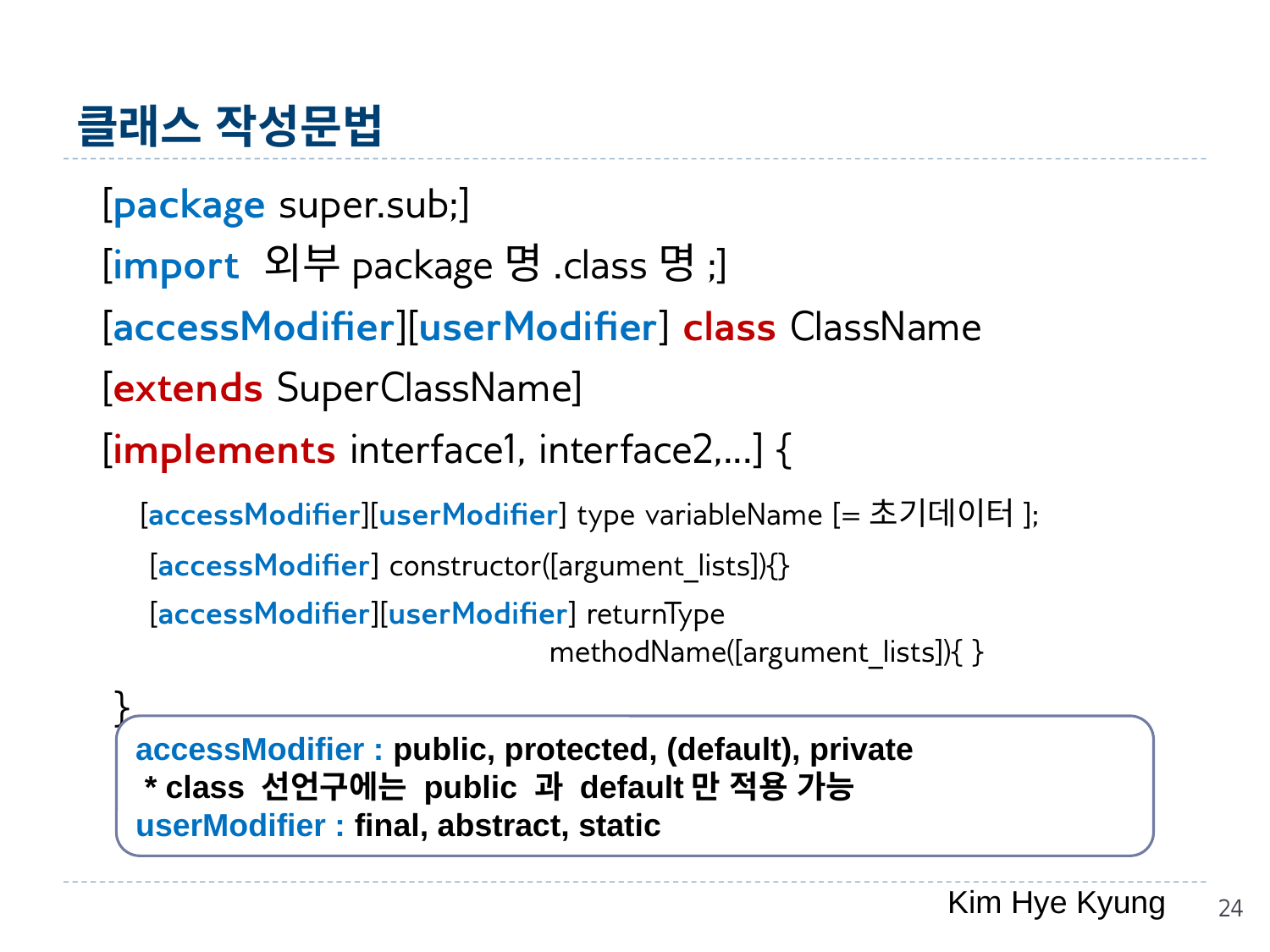

# 클래스 작성문법
  [package super.sub;]
  [import 외부package명.class명;]
  [accessModifier][userModifier] class ClassName
  [extends SuperClassName]
  [implements interface1, interface2,...] {
     [accessModifier][userModifier] type variableName [=초기데이터];
	 [accessModifier] constructor([argument_lists]){}
	 [accessModifier][userModifier] returnType 							   methodName([argument_lists]){ }
   }
accessModifier : public, protected, (default), private
 * class 선언구에는 public 과 default만 적용 가능
userModifier : final, abstract, static
24